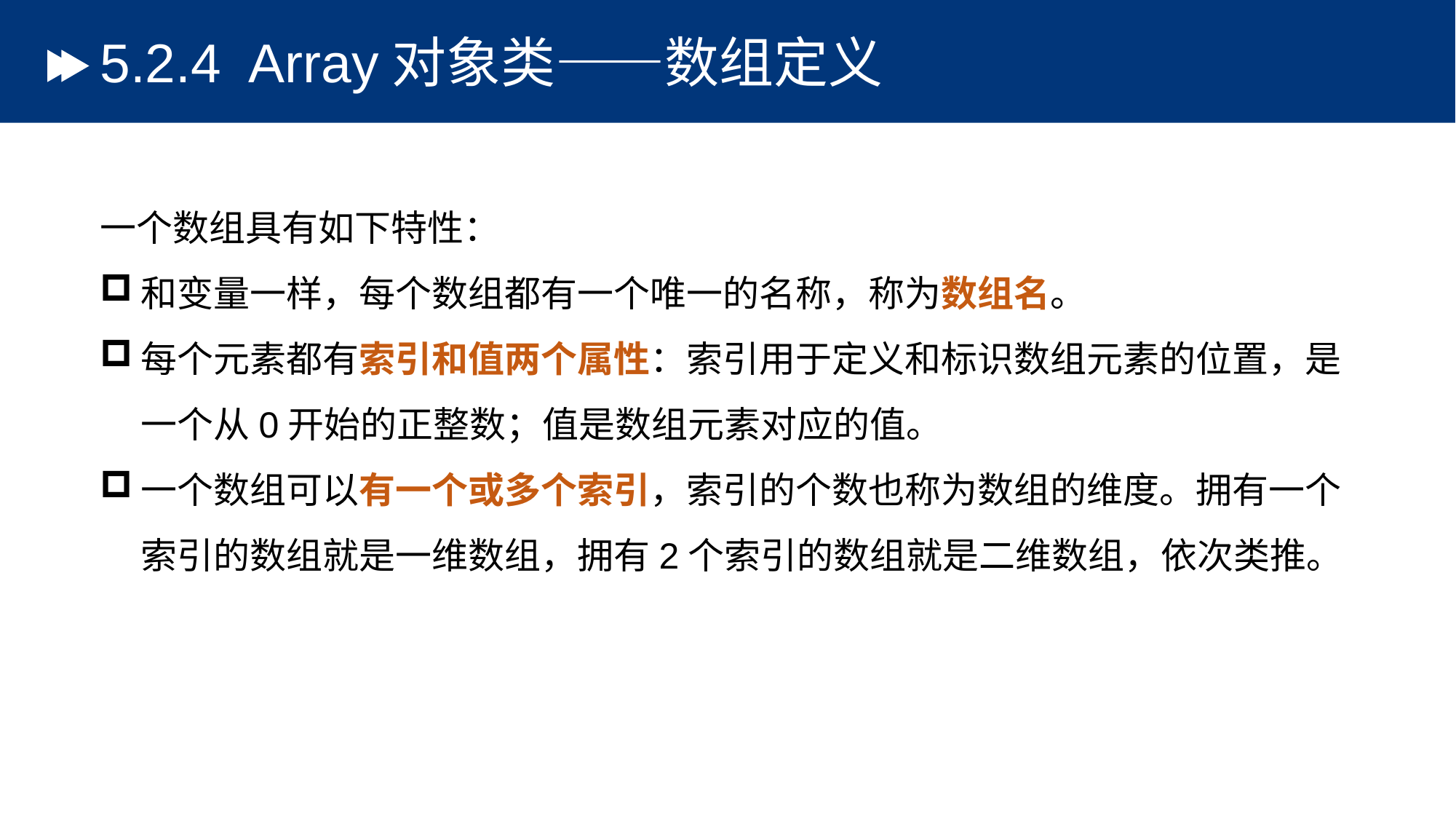

# 5.2.4  Array对象类——数组定义
一个数组具有如下特性：
和变量一样，每个数组都有一个唯一的名称，称为数组名。
每个元素都有索引和值两个属性：索引用于定义和标识数组元素的位置，是一个从0开始的正整数；值是数组元素对应的值。
一个数组可以有一个或多个索引，索引的个数也称为数组的维度。拥有一个索引的数组就是一维数组，拥有2个索引的数组就是二维数组，依次类推。